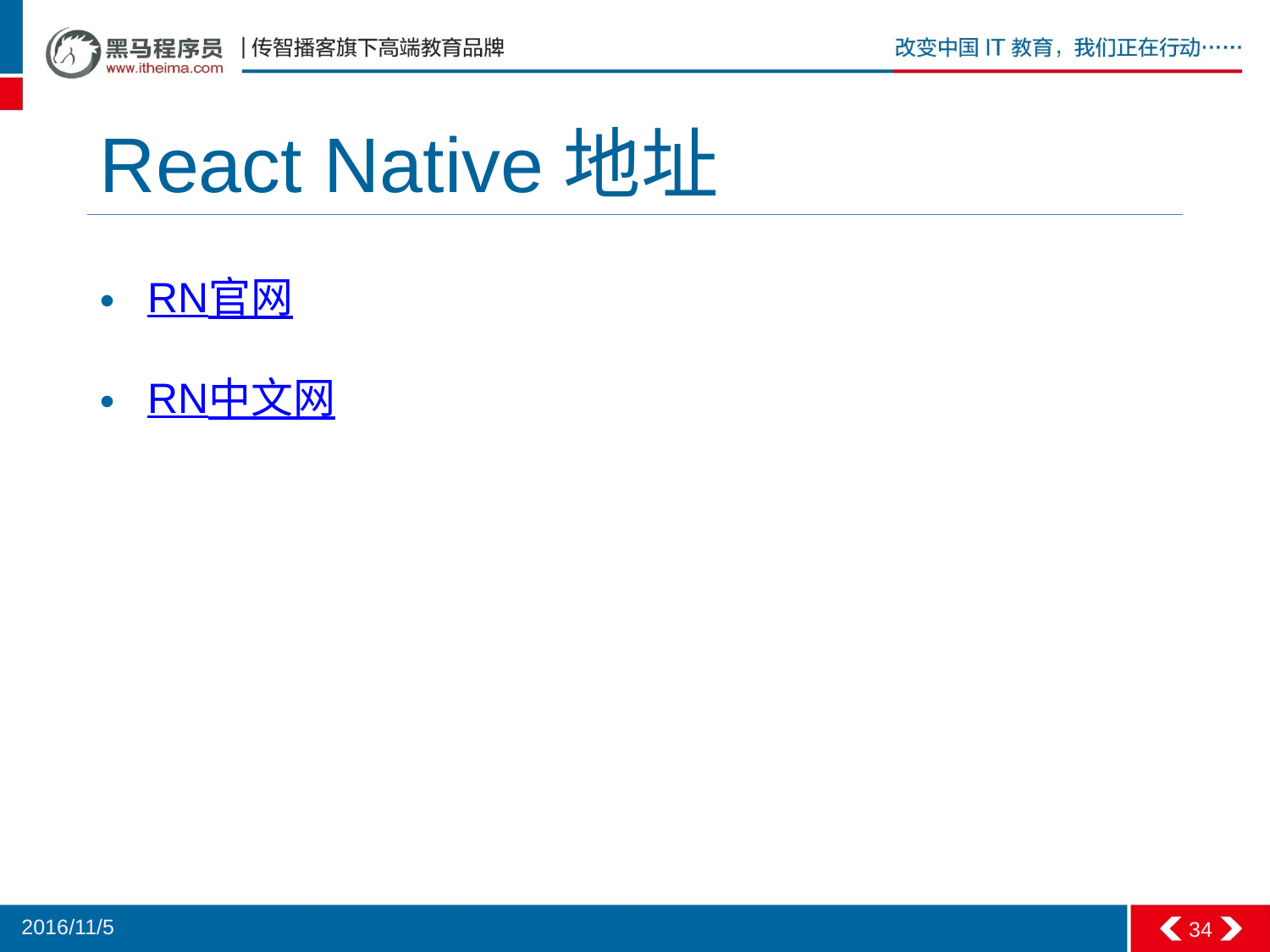

# React Native地址
RN官网
RN中文网
34

2016/11/5